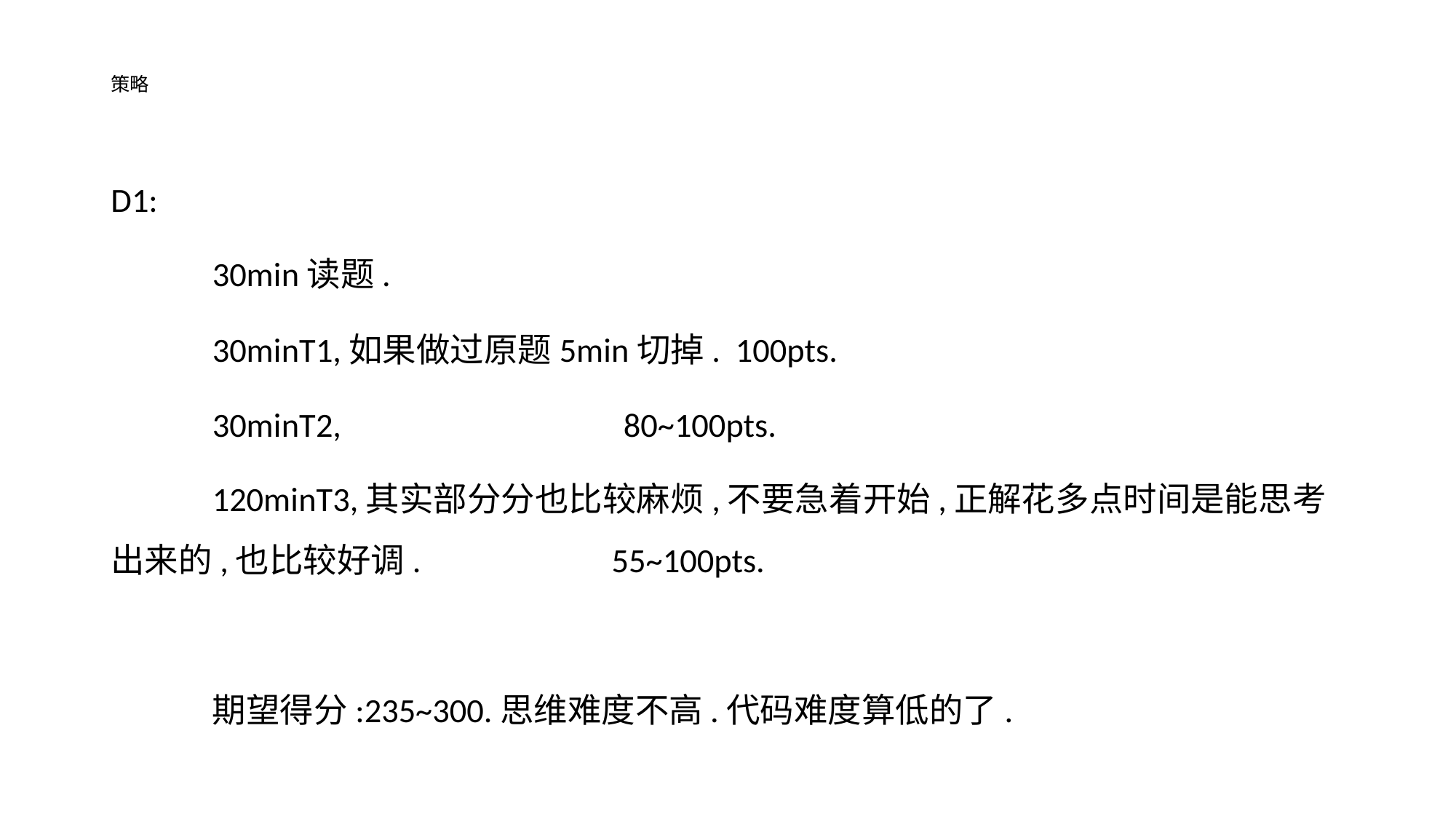

# 策略
D1:
	30min读题.
	30minT1,如果做过原题5min切掉.  100pts.
	30minT2,                                     80~100pts.
	120minT3,其实部分分也比较麻烦,不要急着开始,正解花多点时间是能思考出来的,也比较好调.                         55~100pts.

	期望得分:235~300.思维难度不高.代码难度算低的了.